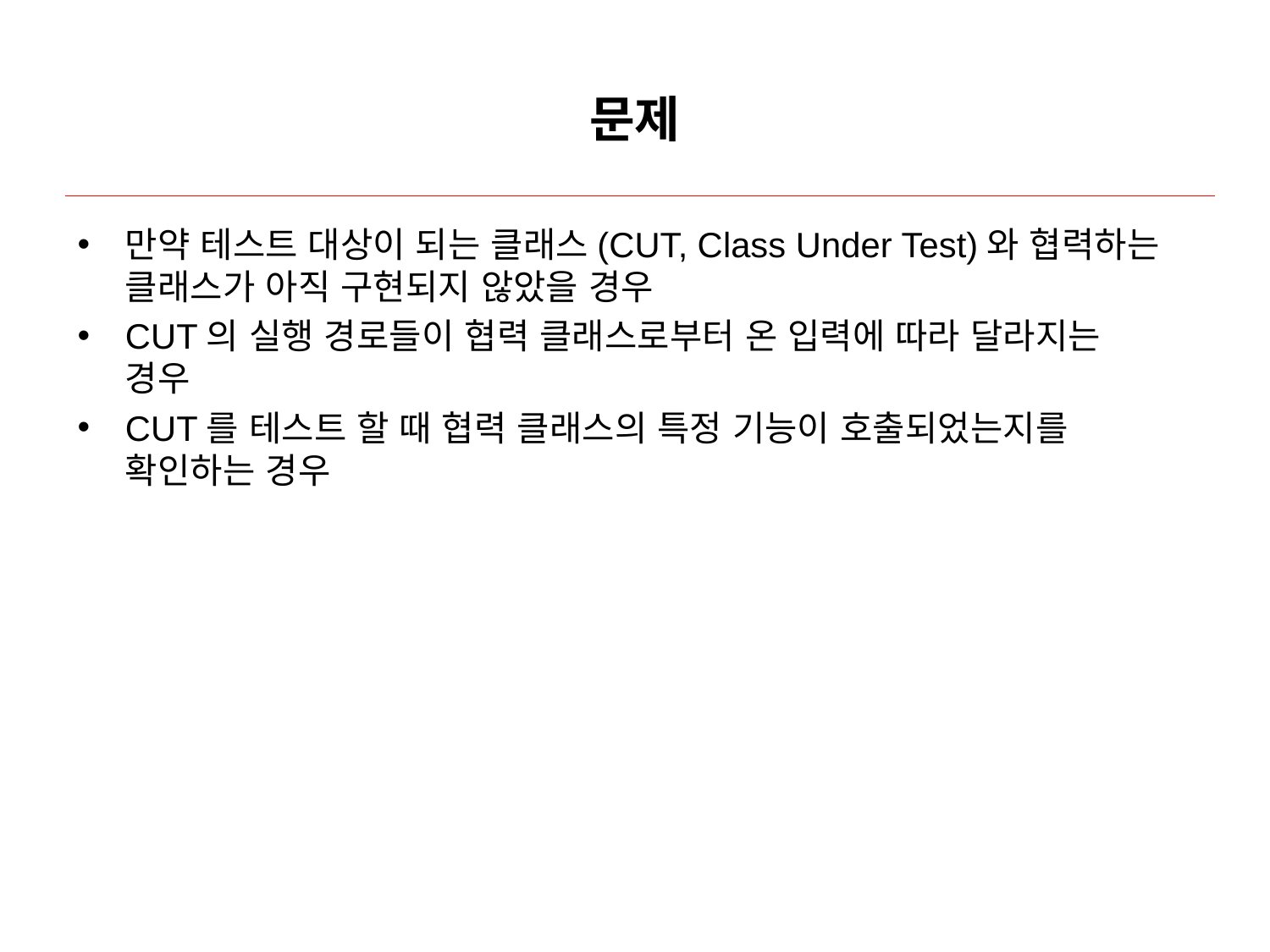

# 문제
만약 테스트 대상이 되는 클래스(CUT, Class Under Test)와 협력하는 클래스가 아직 구현되지 않았을 경우
CUT의 실행 경로들이 협력 클래스로부터 온 입력에 따라 달라지는 경우
CUT를 테스트 할 때 협력 클래스의 특정 기능이 호출되었는지를 확인하는 경우